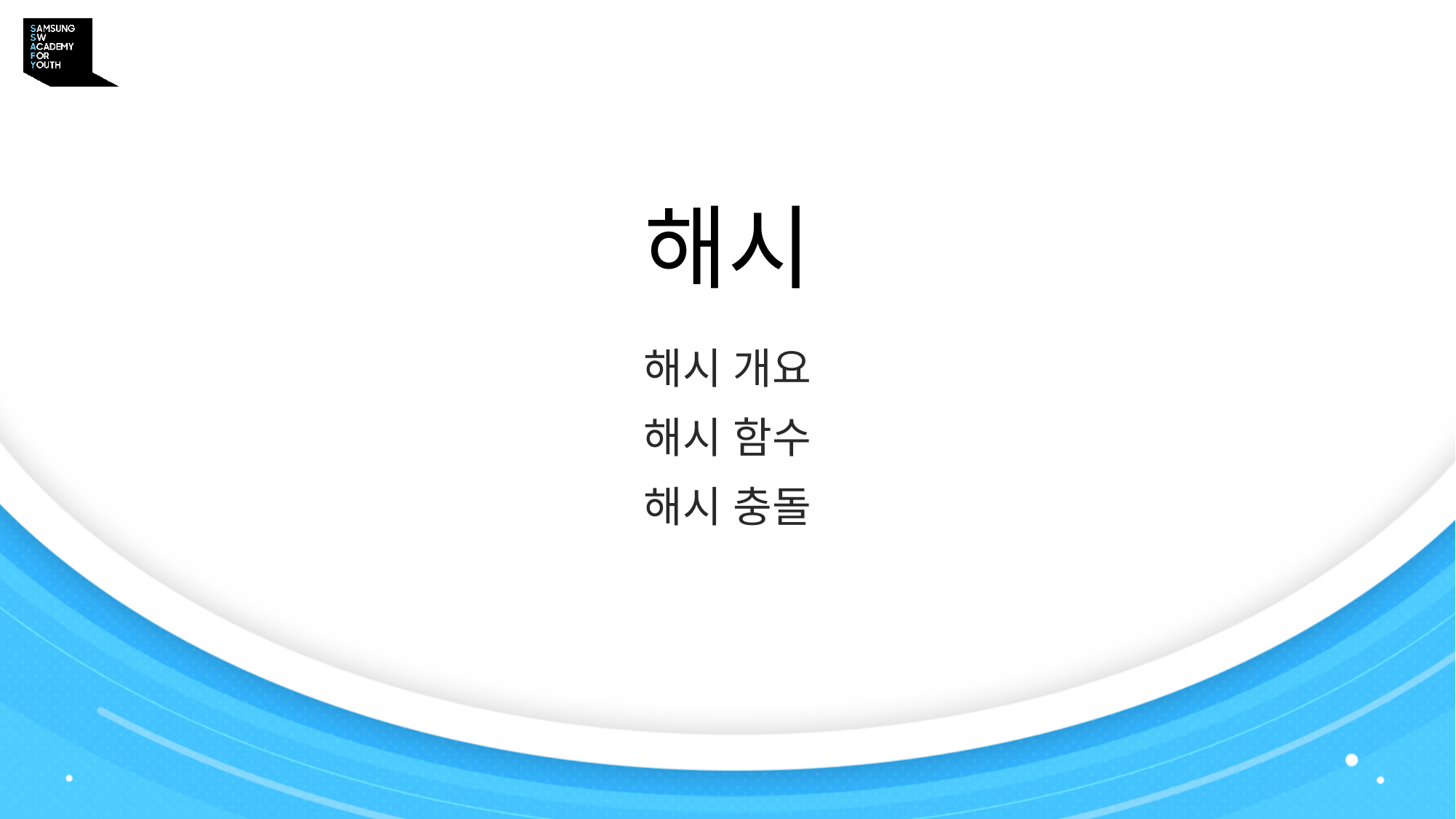

해시
해시 개요
해시 함수
해시 충돌